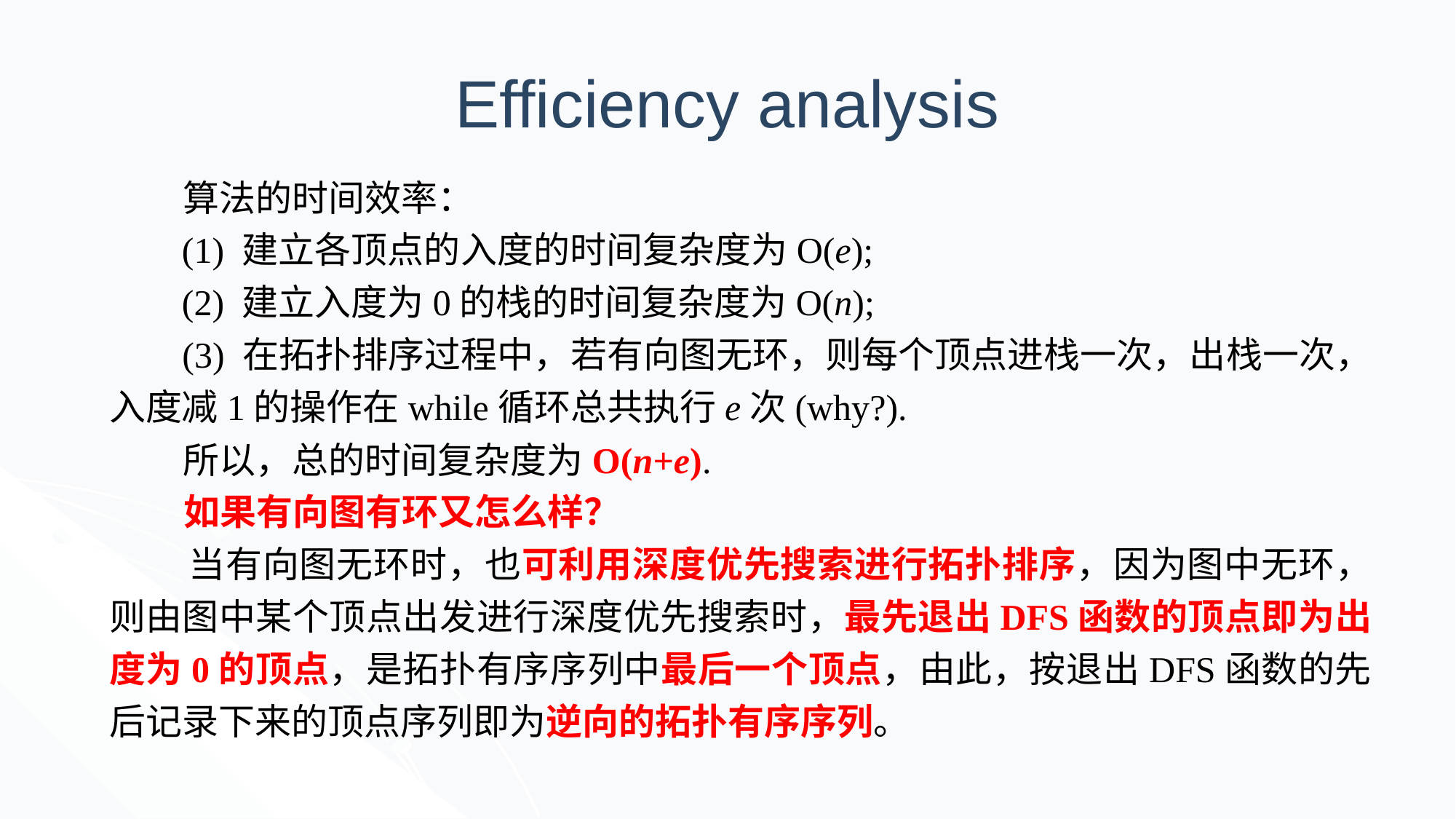

# Efficiency analysis
        算法的时间效率：
        (1) 建立各顶点的入度的时间复杂度为O(e);
        (2) 建立入度为0的栈的时间复杂度为O(n);
        (3) 在拓扑排序过程中，若有向图无环，则每个顶点进栈一次，出栈一次，入度减1的操作在while循环总共执行e次(why?).
        所以，总的时间复杂度为O(n+e).
        如果有向图有环又怎么样？
        当有向图无环时，也可利用深度优先搜索进行拓扑排序，因为图中无环，则由图中某个顶点出发进行深度优先搜索时，最先退出DFS函数的顶点即为出度为0的顶点，是拓扑有序序列中最后一个顶点，由此，按退出DFS函数的先后记录下来的顶点序列即为逆向的拓扑有序序列。